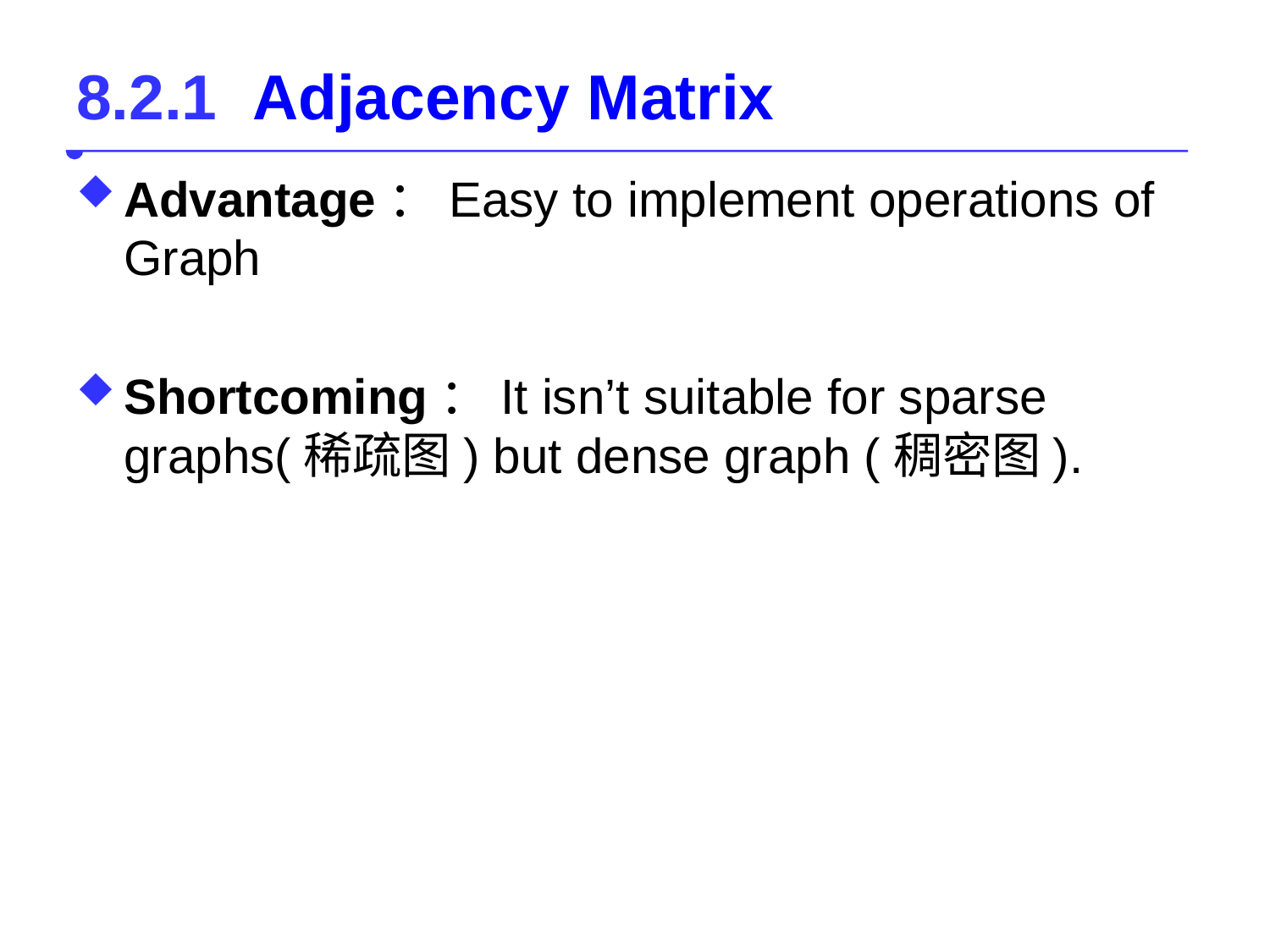

# 8.2.1  Adjacency Matrix
Advantage：Easy to implement operations of  Graph

Shortcoming：It isn’t suitable for sparse graphs(稀疏图) but dense graph (稠密图).